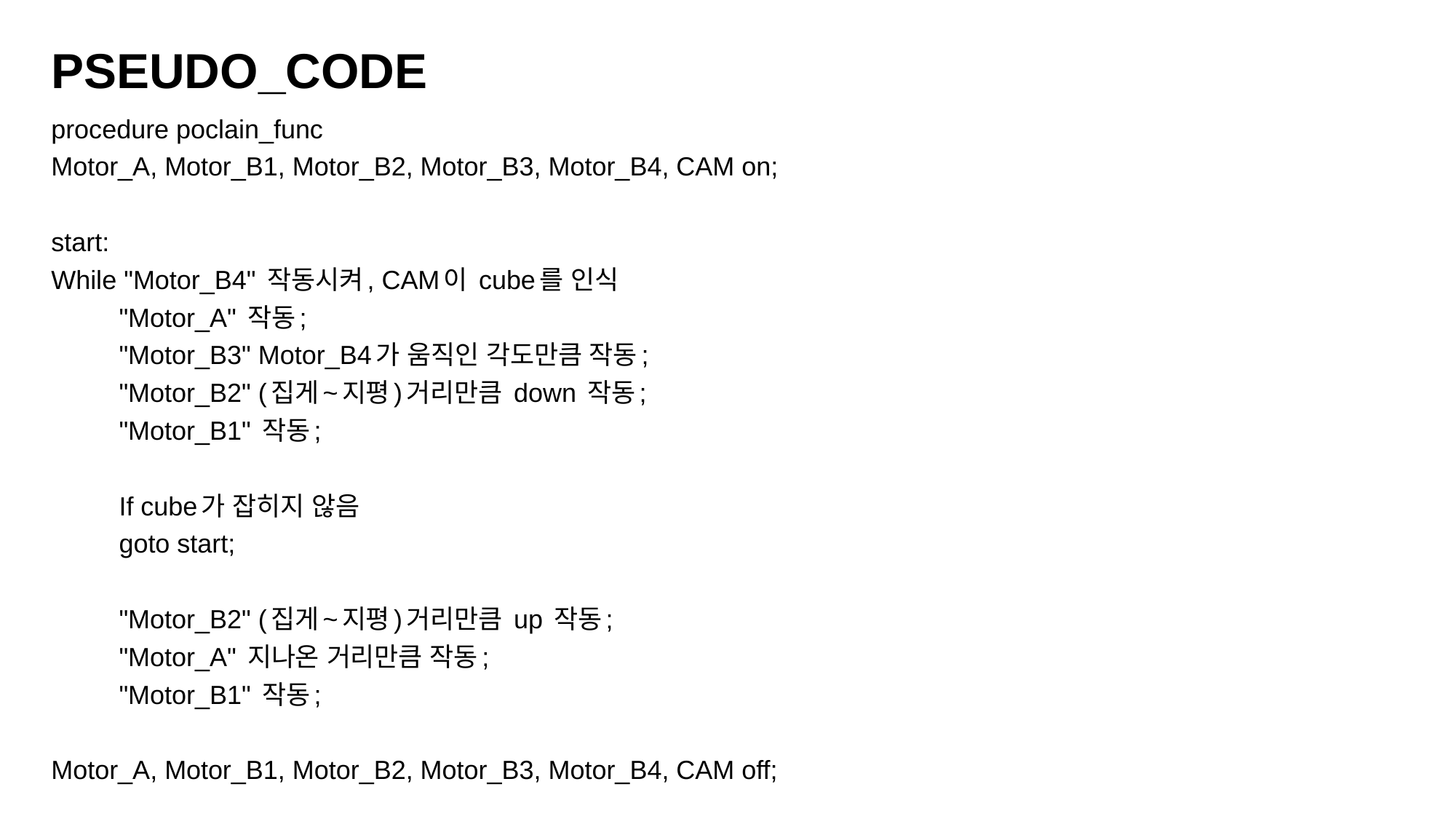

# PSEUDO_CODE
procedure poclain_func
Motor_A, Motor_B1, Motor_B2, Motor_B3, Motor_B4, CAM on;

start:
While "Motor_B4" 작동시켜, CAM이 cube를 인식
	"Motor_A" 작동;
	"Motor_B3" Motor_B4가 움직인 각도만큼 작동;
	"Motor_B2" (집게~지평)거리만큼 down 작동;
	"Motor_B1" 작동;

	If cube가 잡히지 않음
		goto start;

	"Motor_B2" (집게~지평)거리만큼 up 작동;
	"Motor_A" 지나온 거리만큼 작동;
	"Motor_B1" 작동;

Motor_A, Motor_B1, Motor_B2, Motor_B3, Motor_B4, CAM off;